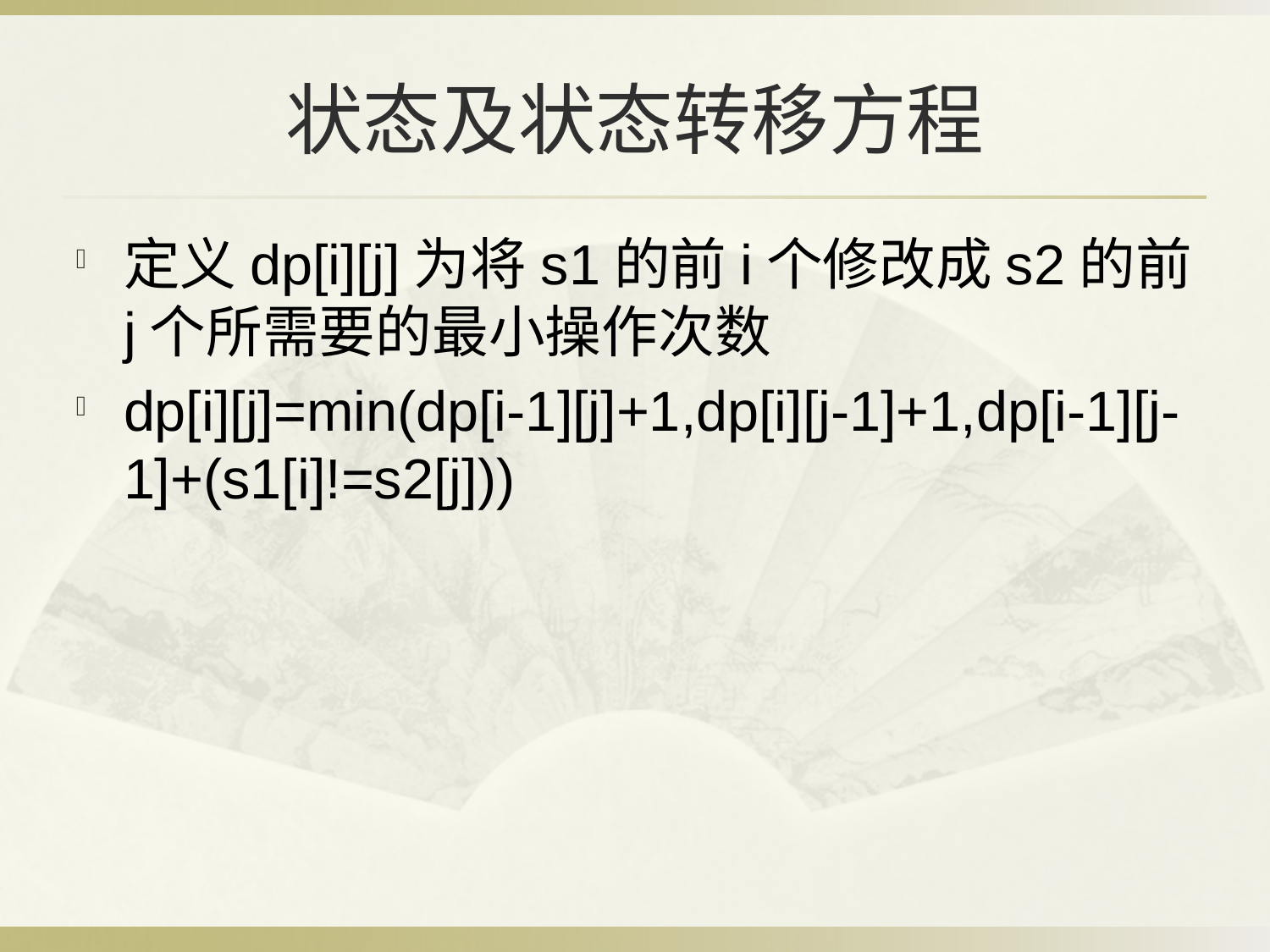

# 状态及状态转移方程
定义dp[i][j]为将s1的前i个修改成s2的前j个所需要的最小操作次数
dp[i][j]=min(dp[i-1][j]+1,dp[i][j-1]+1,dp[i-1][j-1]+(s1[i]!=s2[j]))